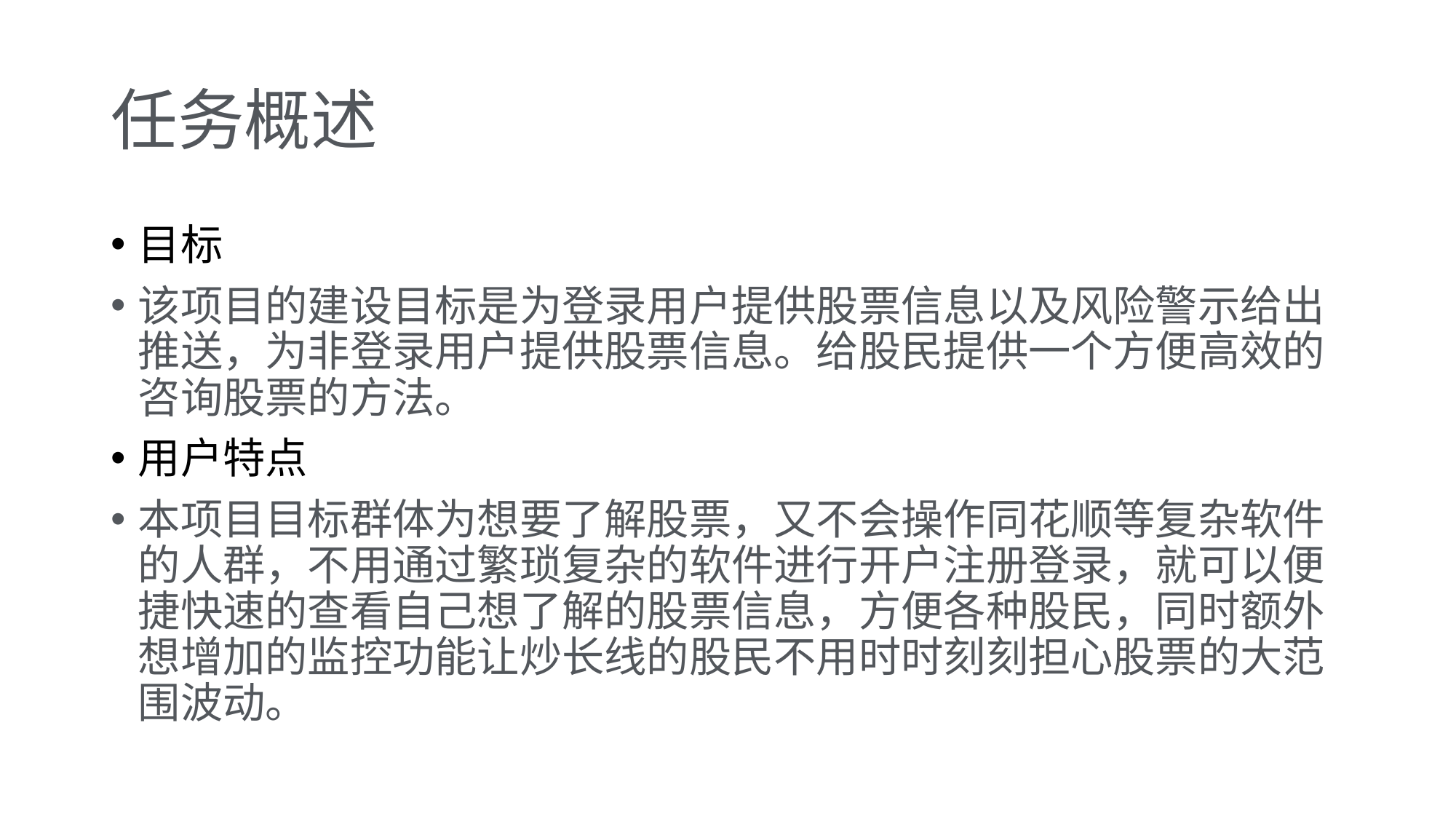

# 任务概述
目标
该项目的建设目标是为登录用户提供股票信息以及风险警示给出推送，为非登录用户提供股票信息。给股民提供一个方便高效的咨询股票的方法。
用户特点
本项目目标群体为想要了解股票，又不会操作同花顺等复杂软件的人群，不用通过繁琐复杂的软件进行开户注册登录，就可以便捷快速的查看自己想了解的股票信息，方便各种股民，同时额外想增加的监控功能让炒长线的股民不用时时刻刻担心股票的大范围波动。